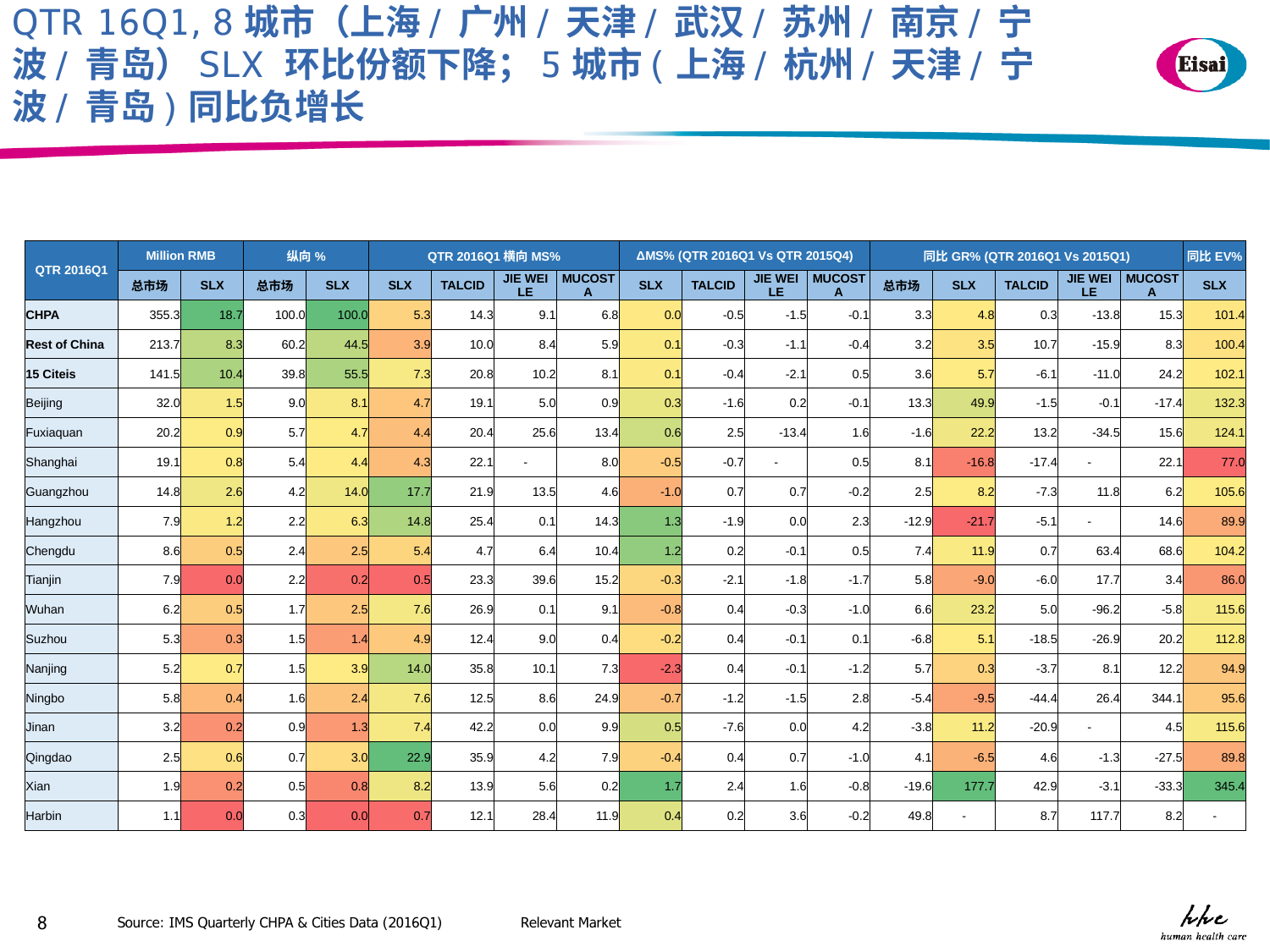

QTR 16Q1, 8城市（上海/广州/天津/武汉/苏州/南京/宁波/青岛）SLX 环比份额下降；5城市(上海/杭州/天津/宁波/青岛)同比负增长
| QTR 2016Q1 | Million RMB |  | 纵向% |  | QTR 2016Q1横向MS% |  |  |  | ΔMS% (QTR 2016Q1 Vs QTR 2015Q4) |  |  |  | 同比GR% (QTR 2016Q1 Vs 2015Q1) |  |  |  |  | 同比EV% |
| --- | --- | --- | --- | --- | --- | --- | --- | --- | --- | --- | --- | --- | --- | --- | --- | --- | --- | --- |
|  | 总市场 | SLX | 总市场 | SLX | SLX | TALCID | JIE WEI LE | MUCOSTA | SLX | TALCID | JIE WEI LE | MUCOSTA | 总市场 | SLX | TALCID | JIE WEI LE | MUCOSTA | SLX |
| CHPA | 355.3 | 18.7 | 100.0 | 100.0 | 5.3 | 14.3 | 9.1 | 6.8 | 0.0 | -0.5 | -1.5 | -0.1 | 3.3 | 4.8 | 0.3 | -13.8 | 15.3 | 101.4 |
| Rest of China | 213.7 | 8.3 | 60.2 | 44.5 | 3.9 | 10.0 | 8.4 | 5.9 | 0.1 | -0.3 | -1.1 | -0.4 | 3.2 | 3.5 | 10.7 | -15.9 | 8.3 | 100.4 |
| 15 Citeis | 141.5 | 10.4 | 39.8 | 55.5 | 7.3 | 20.8 | 10.2 | 8.1 | 0.1 | -0.4 | -2.1 | 0.5 | 3.6 | 5.7 | -6.1 | -11.0 | 24.2 | 102.1 |
| Beijing | 32.0 | 1.5 | 9.0 | 8.1 | 4.7 | 19.1 | 5.0 | 0.9 | 0.3 | -1.6 | 0.2 | -0.1 | 13.3 | 49.9 | -1.5 | -0.1 | -17.4 | 132.3 |
| Fuxiaquan | 20.2 | 0.9 | 5.7 | 4.7 | 4.4 | 20.4 | 25.6 | 13.4 | 0.6 | 2.5 | -13.4 | 1.6 | -1.6 | 22.2 | 13.2 | -34.5 | 15.6 | 124.1 |
| Shanghai | 19.1 | 0.8 | 5.4 | 4.4 | 4.3 | 22.1 | - | 8.0 | -0.5 | -0.7 | - | 0.5 | 8.1 | -16.8 | -17.4 | - | 22.1 | 77.0 |
| Guangzhou | 14.8 | 2.6 | 4.2 | 14.0 | 17.7 | 21.9 | 13.5 | 4.6 | -1.0 | 0.7 | 0.7 | -0.2 | 2.5 | 8.2 | -7.3 | 11.8 | 6.2 | 105.6 |
| Hangzhou | 7.9 | 1.2 | 2.2 | 6.3 | 14.8 | 25.4 | 0.1 | 14.3 | 1.3 | -1.9 | 0.0 | 2.3 | -12.9 | -21.7 | -5.1 | - | 14.6 | 89.9 |
| Chengdu | 8.6 | 0.5 | 2.4 | 2.5 | 5.4 | 4.7 | 6.4 | 10.4 | 1.2 | 0.2 | -0.1 | 0.5 | 7.4 | 11.9 | 0.7 | 63.4 | 68.6 | 104.2 |
| Tianjin | 7.9 | 0.0 | 2.2 | 0.2 | 0.5 | 23.3 | 39.6 | 15.2 | -0.3 | -2.1 | -1.8 | -1.7 | 5.8 | -9.0 | -6.0 | 17.7 | 3.4 | 86.0 |
| Wuhan | 6.2 | 0.5 | 1.7 | 2.5 | 7.6 | 26.9 | 0.1 | 9.1 | -0.8 | 0.4 | -0.3 | -1.0 | 6.6 | 23.2 | 5.0 | -96.2 | -5.8 | 115.6 |
| Suzhou | 5.3 | 0.3 | 1.5 | 1.4 | 4.9 | 12.4 | 9.0 | 0.4 | -0.2 | 0.4 | -0.1 | 0.1 | -6.8 | 5.1 | -18.5 | -26.9 | 20.2 | 112.8 |
| Nanjing | 5.2 | 0.7 | 1.5 | 3.9 | 14.0 | 35.8 | 10.1 | 7.3 | -2.3 | 0.4 | -0.1 | -1.2 | 5.7 | 0.3 | -3.7 | 8.1 | 12.2 | 94.9 |
| Ningbo | 5.8 | 0.4 | 1.6 | 2.4 | 7.6 | 12.5 | 8.6 | 24.9 | -0.7 | -1.2 | -1.5 | 2.8 | -5.4 | -9.5 | -44.4 | 26.4 | 344.1 | 95.6 |
| Jinan | 3.2 | 0.2 | 0.9 | 1.3 | 7.4 | 42.2 | 0.0 | 9.9 | 0.5 | -7.6 | 0.0 | 4.2 | -3.8 | 11.2 | -20.9 | - | 4.5 | 115.6 |
| Qingdao | 2.5 | 0.6 | 0.7 | 3.0 | 22.9 | 35.9 | 4.2 | 7.9 | -0.4 | 0.4 | 0.7 | -1.0 | 4.1 | -6.5 | 4.6 | -1.3 | -27.5 | 89.8 |
| Xian | 1.9 | 0.2 | 0.5 | 0.8 | 8.2 | 13.9 | 5.6 | 0.2 | 1.7 | 2.4 | 1.6 | -0.8 | -19.6 | 177.7 | 42.9 | -3.1 | -33.3 | 345.4 |
| Harbin | 1.1 | 0.0 | 0.3 | 0.0 | 0.7 | 12.1 | 28.4 | 11.9 | 0.4 | 0.2 | 3.6 | -0.2 | 49.8 | - | 8.7 | 117.7 | 8.2 | - |
Source: IMS Quarterly CHPA & Cities Data (2016Q1)
 Relevant Market
8